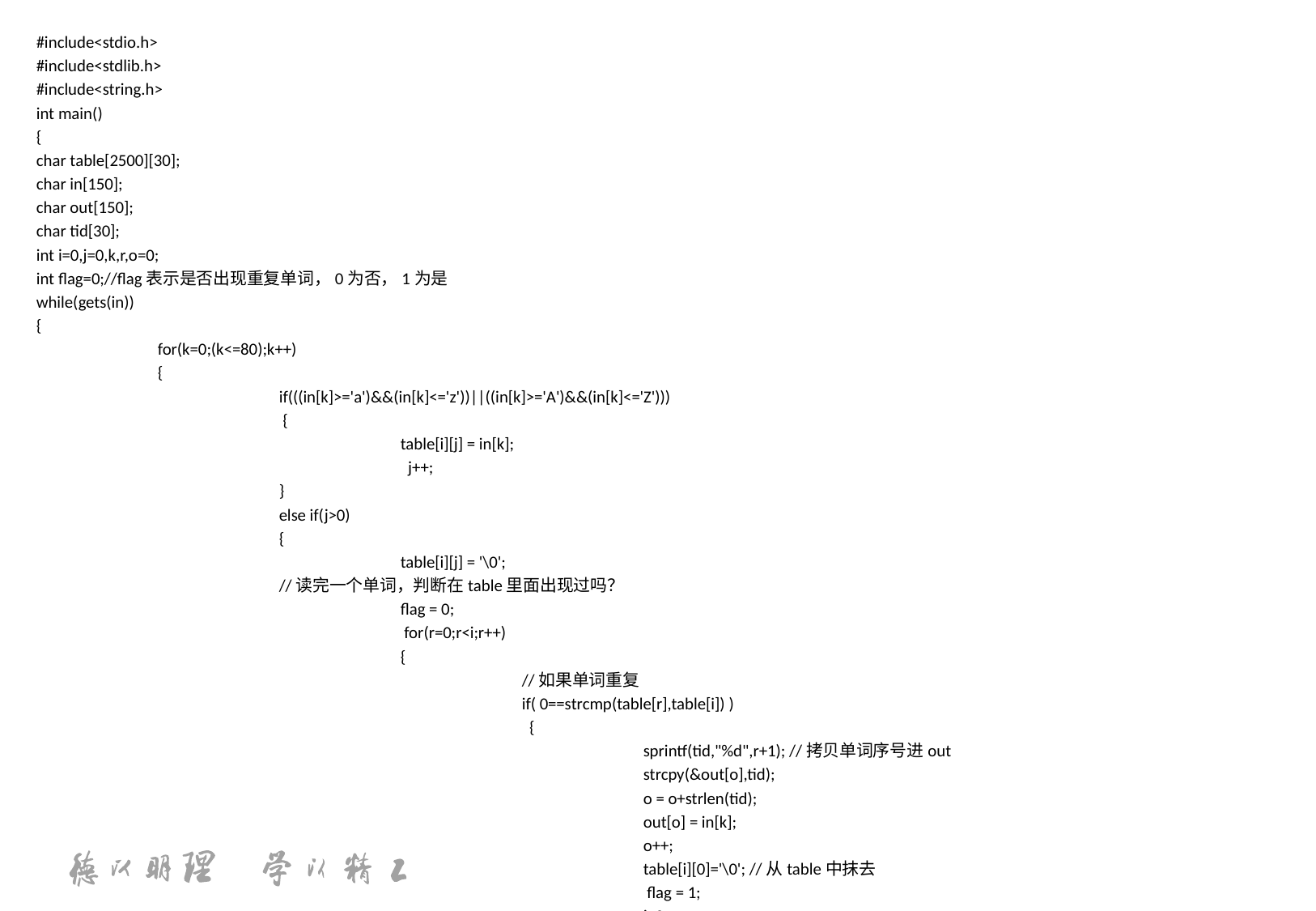

#include<stdio.h>
#include<stdlib.h>
#include<string.h>
int main()
{
char table[2500][30];
char in[150];
char out[150];
char tid[30];
int i=0,j=0,k,r,o=0;
int flag=0;//flag表示是否出现重复单词，0为否，1为是
while(gets(in))
{
	for(k=0;(k<=80);k++)
	{
		if(((in[k]>='a')&&(in[k]<='z'))||((in[k]>='A')&&(in[k]<='Z')))
           		 {
			table[i][j] = in[k];
              			  j++;
		}
   		else if(j>0)
		{
			table[i][j] = '\0';
		//读完一个单词，判断在table里面出现过吗？
			flag = 0;
               			 for(r=0;r<i;r++)
			{
				//如果单词重复
				if( 0==strcmp(table[r],table[i]) )
                  				  {
	                    				sprintf(tid,"%d",r+1); //拷贝单词序号进out
					strcpy(&out[o],tid);
					o = o+strlen(tid);
					out[o] = in[k];
					o++;
                        					table[i][0]='\0'; //从table中抹去
                       					 flag = 1;
					j=0;
                       					 break;
                  				  }
			}
             		   	if(0 == flag)//如果单词不重复
			{
				  strcpy(&out[o],&table[i][0]);
				o=o+j;
				out[o] = in[k];
				o++;
				i++;j=0;//开始table的下一个单词的存储
			}
		}
		else if(j==0)
		{
			//没读近新词,拷贝空格和符号到out
               			 out[o] = in[k];
			o++;
		}
		if(in[k]=='\0')
			break;
		}
		printf("%s\n",out);
		out[0]='\0';
		o=0;
	}
}
114